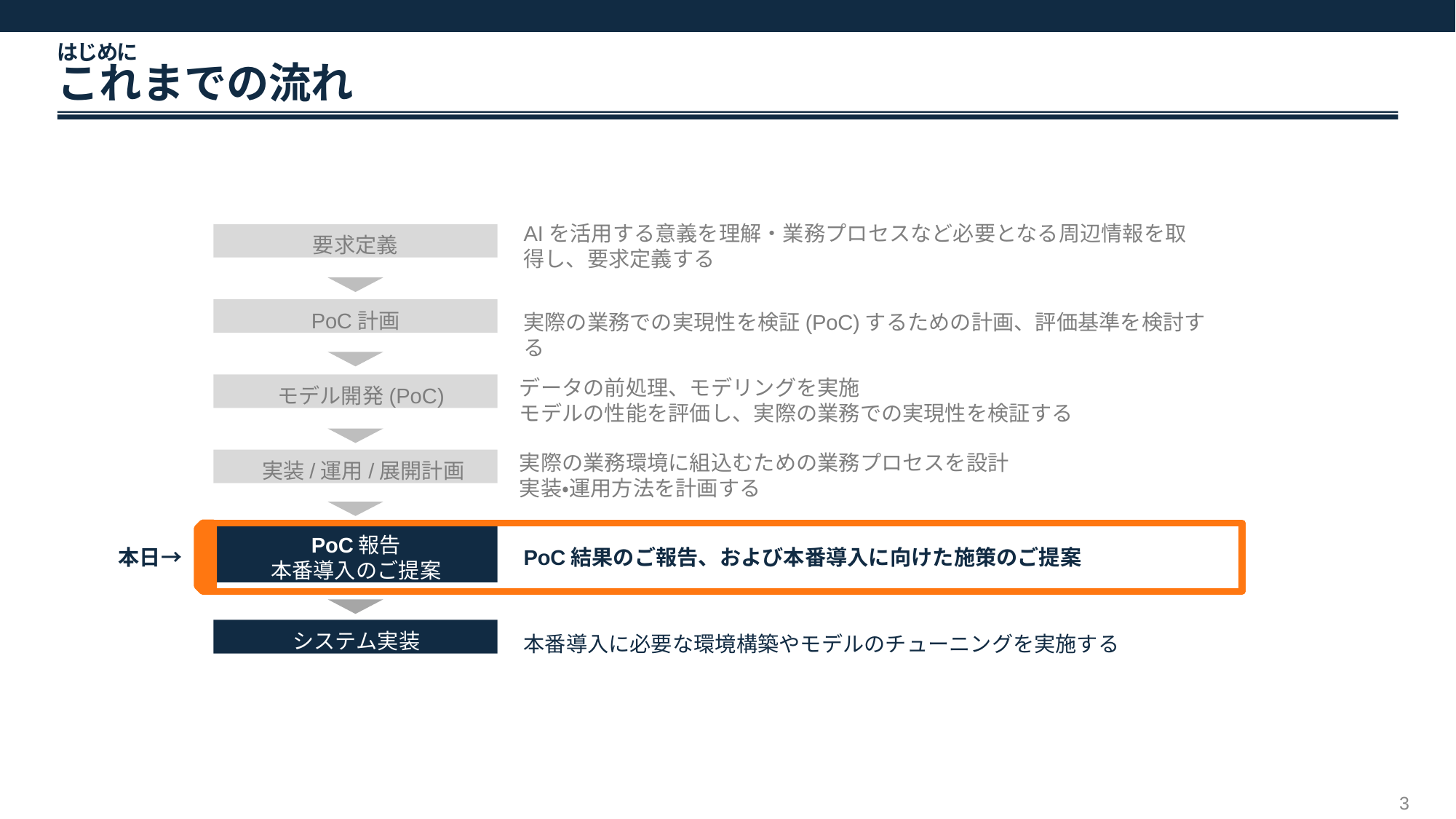

はじめに
# これまでの流れ

AIを活用する意義を理解・業務プロセスなど必要となる周辺情報を取得し、要求定義する
要求定義

PoC計画
実際の業務での実現性を検証(PoC)するための計画、評価基準を検討する

データの前処理、モデリングを実施
モデルの性能を評価し、実際の業務での実現性を検証する
モデル開発(PoC)

実際の業務環境に組込むための業務プロセスを設計 実装・運用方法を計画する
実装/運用/展開計画

PoC報告
本番導入のご提案
PoC結果のご報告、および本番導入に向けた施策のご提案
本日→
システム実装
本番導入に必要な環境構築やモデルのチューニングを実施する
3